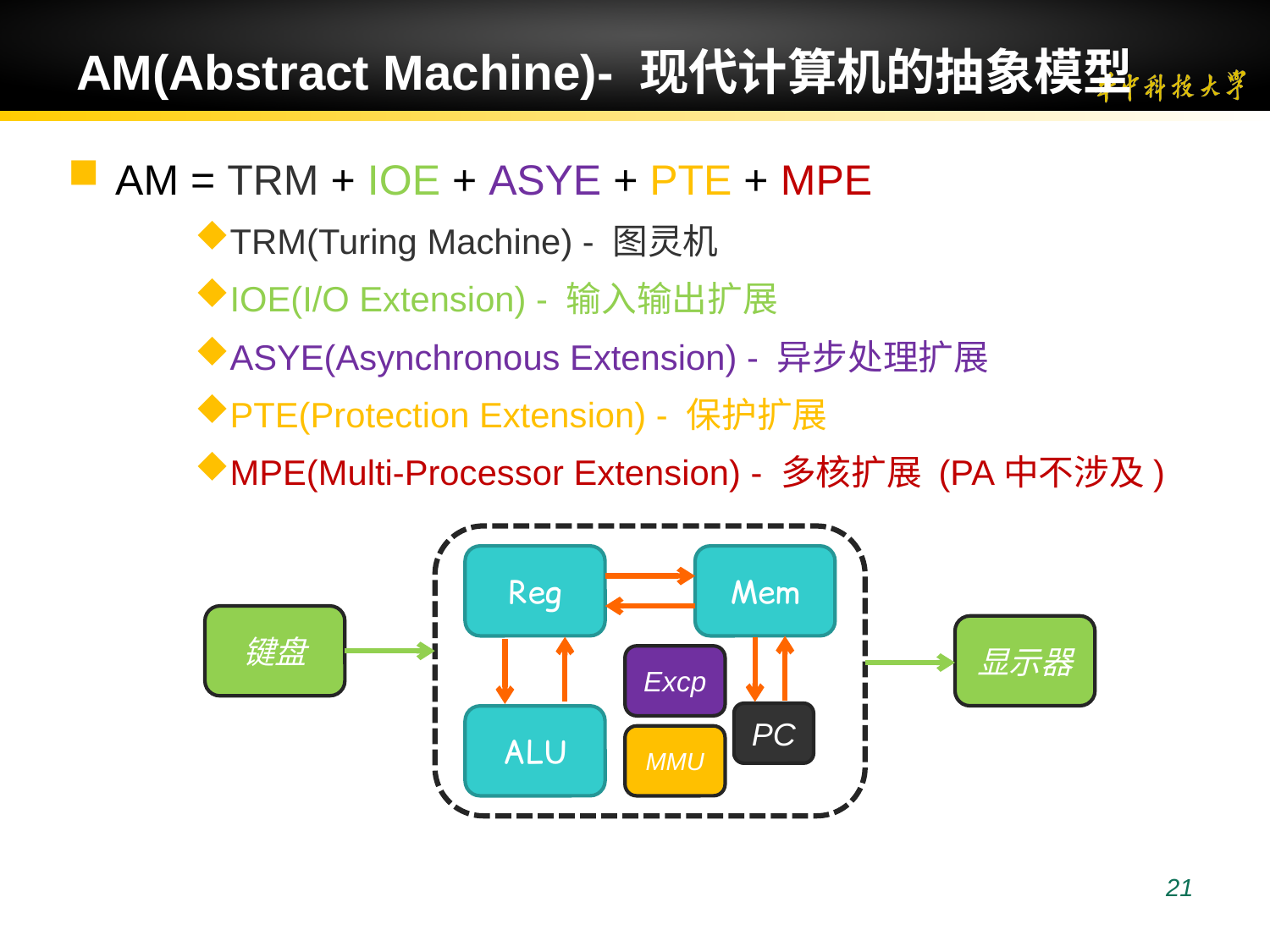

21
# AM(Abstract Machine)- 现代计算机的抽象模型
AM = TRM + IOE + ASYE + PTE + MPE
TRM(Turing Machine) - 图灵机
IOE(I/O Extension) - 输入输出扩展
ASYE(Asynchronous Extension) - 异步处理扩展
PTE(Protection Extension) - 保护扩展
MPE(Multi-Processor Extension) - 多核扩展 (PA中不涉及)

Reg
Mem
ALU
键盘
显示器
Excp
PC
MMU